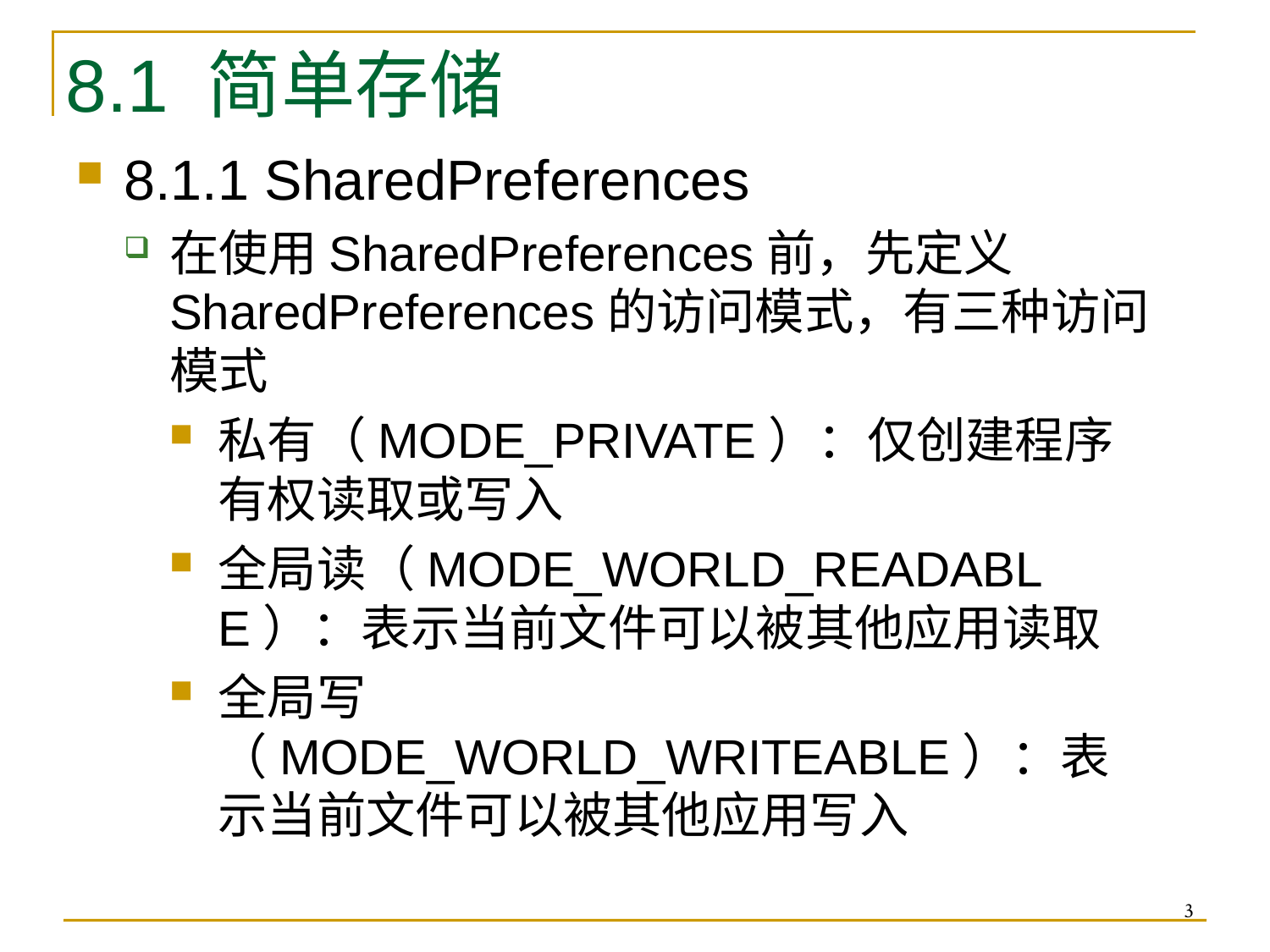

# 8.1 简单存储
8.1.1 SharedPreferences
在使用SharedPreferences前，先定义SharedPreferences的访问模式，有三种访问模式
私有（MODE_PRIVATE）：仅创建程序有权读取或写入
全局读（MODE_WORLD_READABLE）：表示当前文件可以被其他应用读取
全局写（MODE_WORLD_WRITEABLE）：表示当前文件可以被其他应用写入
3